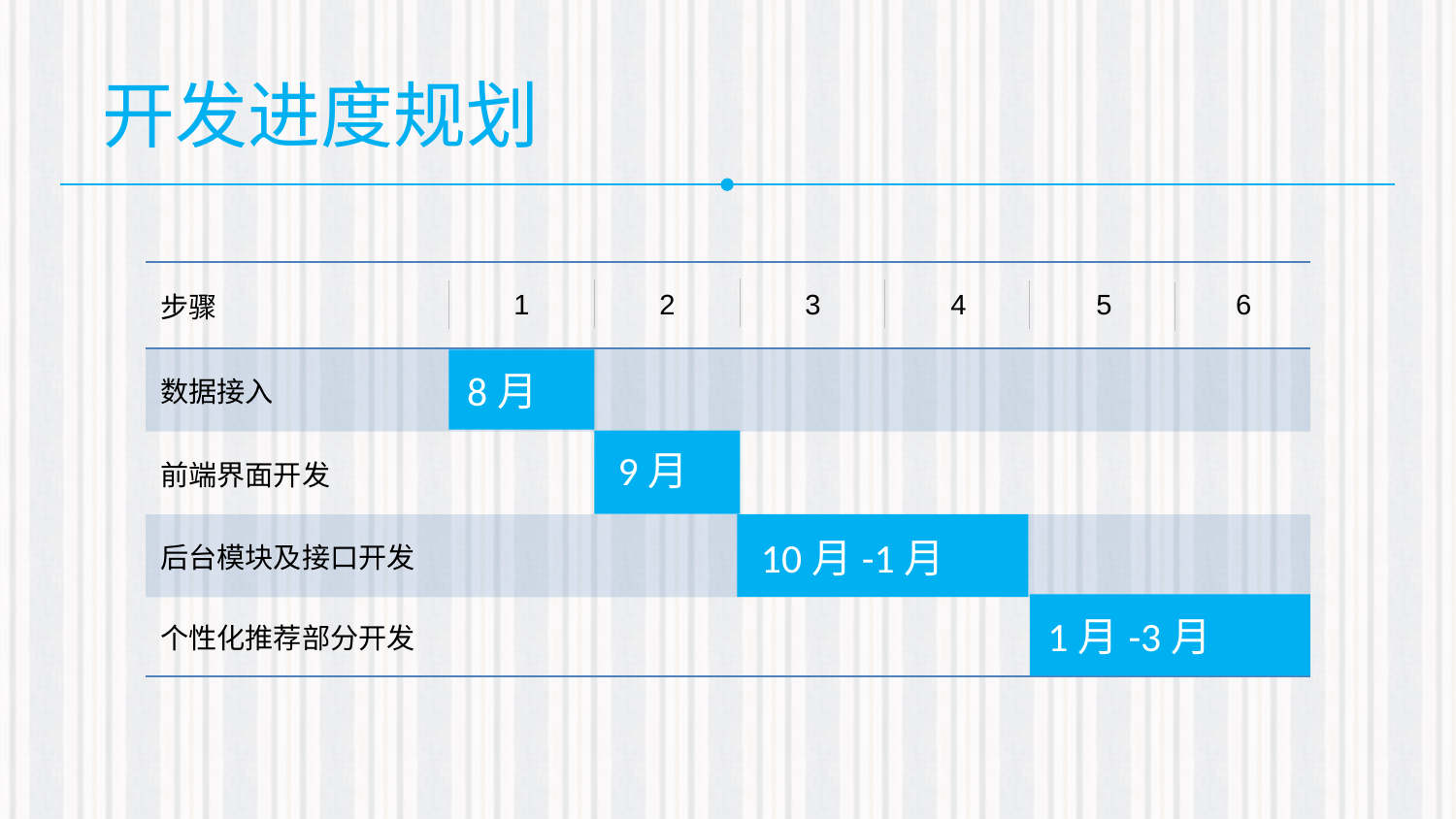

开发进度规划

| 步骤 | 1 | 2 | 3 | 4 | 5 | 6 |
| --- | --- | --- | --- | --- | --- | --- |
| 数据接入 |  |  |  |  |  |  |
| 前端界面开发 |  |  |  |  |  |  |
| 后台模块及接口开发 |  |  |  |  |  |  |
| 个性化推荐部分开发 |  |  |  |  |  |  |

8月

9月

10月-1月

1月-3月